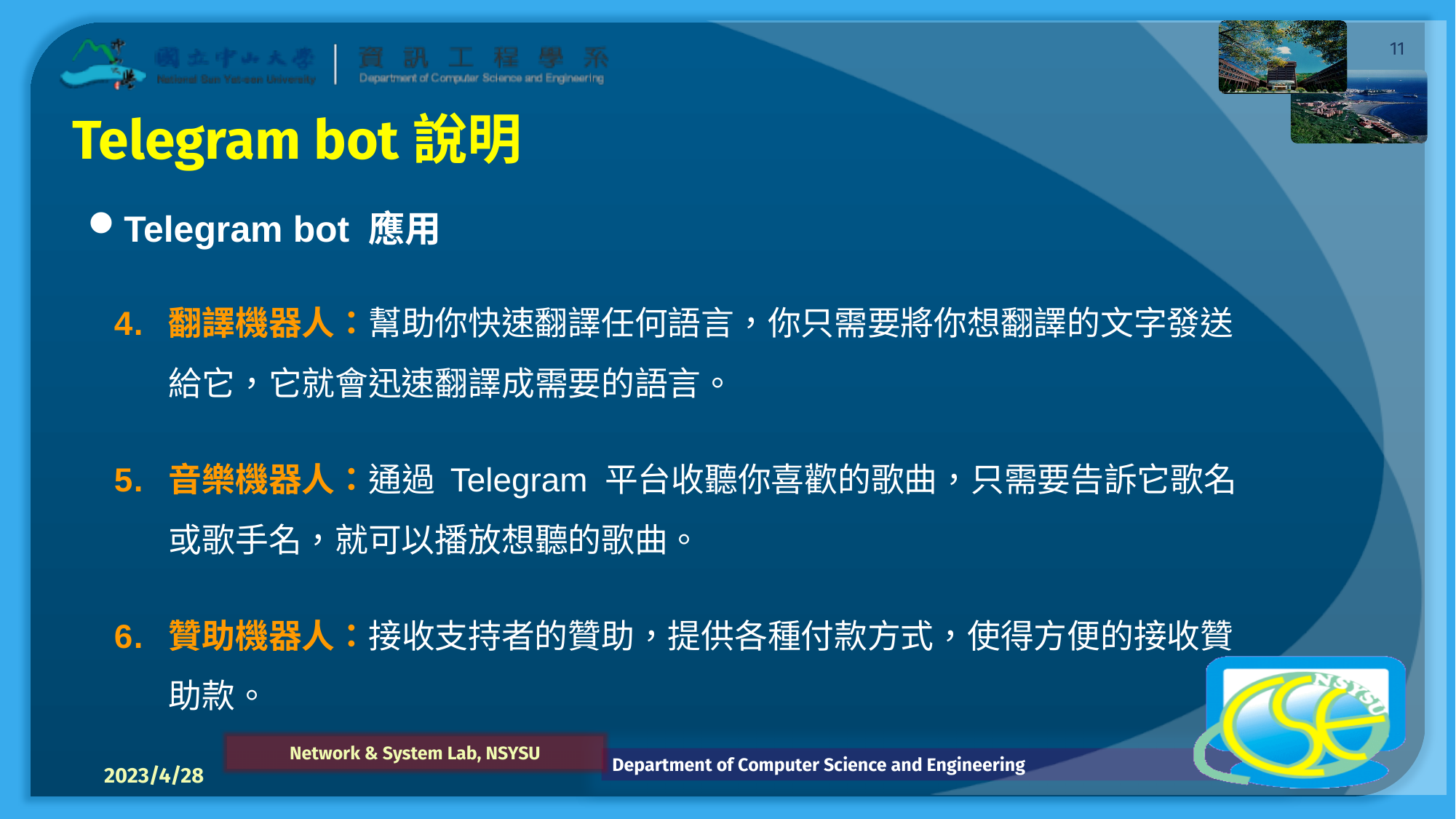

11
# Telegram bot說明
Telegram bot 應用
翻譯機器人：幫助你快速翻譯任何語言，你只需要將你想翻譯的文字發送給它，它就會迅速翻譯成需要的語言。
音樂機器人：通過 Telegram 平台收聽你喜歡的歌曲，只需要告訴它歌名或歌手名，就可以播放想聽的歌曲。
贊助機器人：接收支持者的贊助，提供各種付款方式，使得方便的接收贊助款。
2023/4/28